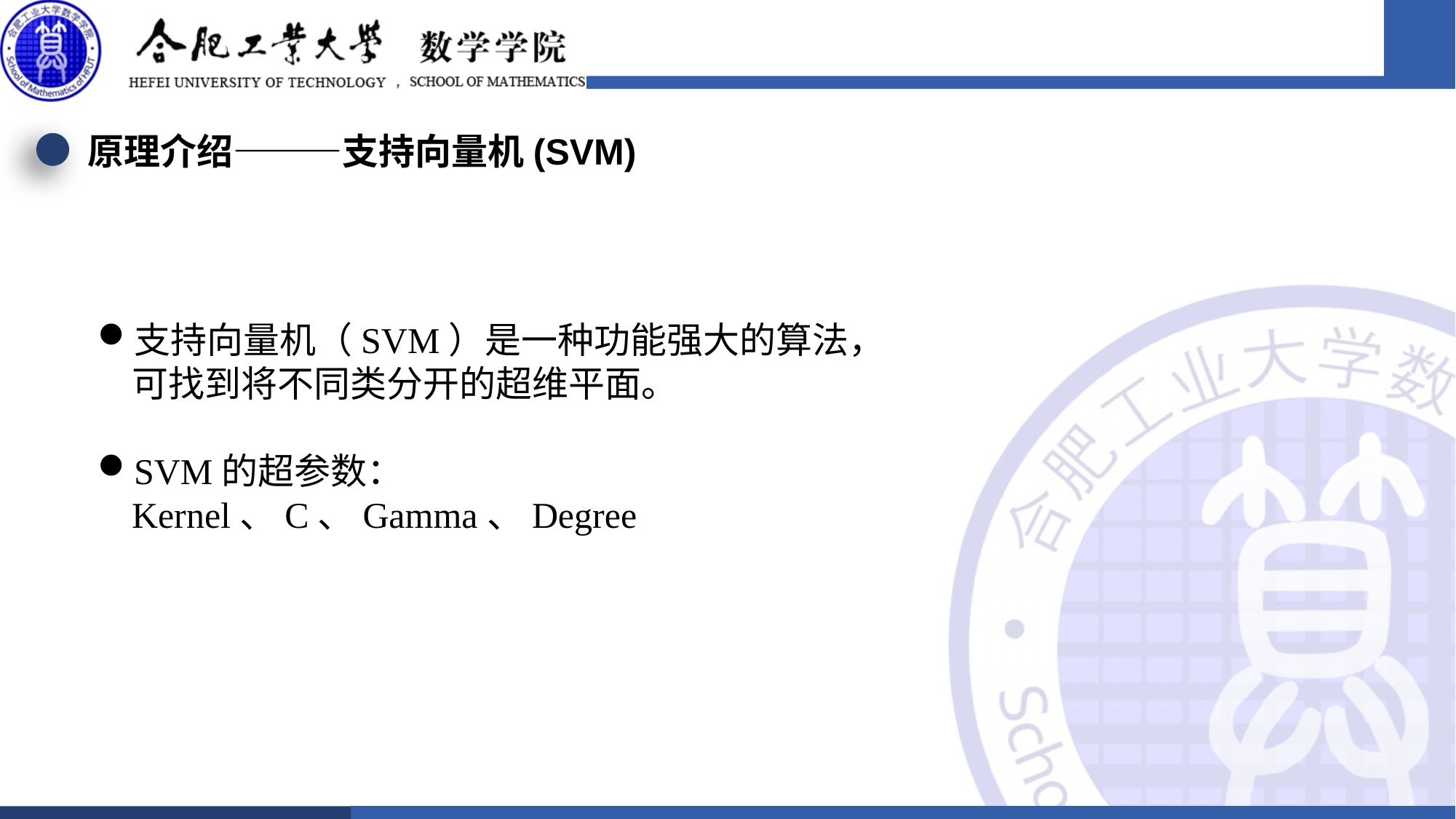

原理介绍———支持向量机(SVM)

支持向量机（SVM）是一种功能强大的算法，可找到将不同类分开的超维平面。

SVM的超参数：Kernel、C、Gamma、Degree